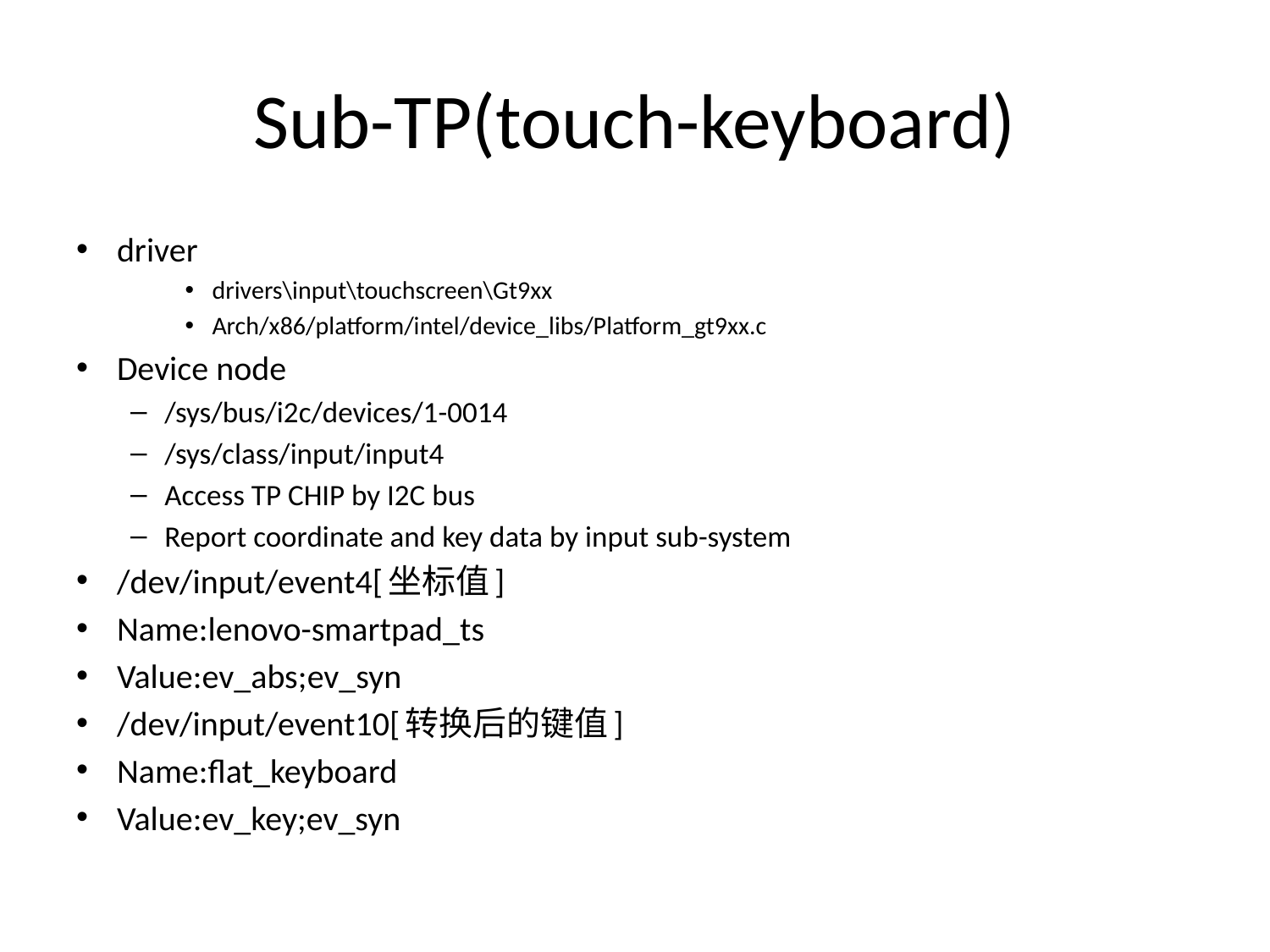

# Sub-TP(touch-keyboard)
driver
drivers\input\touchscreen\Gt9xx
Arch/x86/platform/intel/device_libs/Platform_gt9xx.c
Device node
/sys/bus/i2c/devices/1-0014
/sys/class/input/input4
Access TP CHIP by I2C bus
Report coordinate and key data by input sub-system
/dev/input/event4[坐标值]
Name:lenovo-smartpad_ts
Value:ev_abs;ev_syn
/dev/input/event10[转换后的键值]
Name:flat_keyboard
Value:ev_key;ev_syn